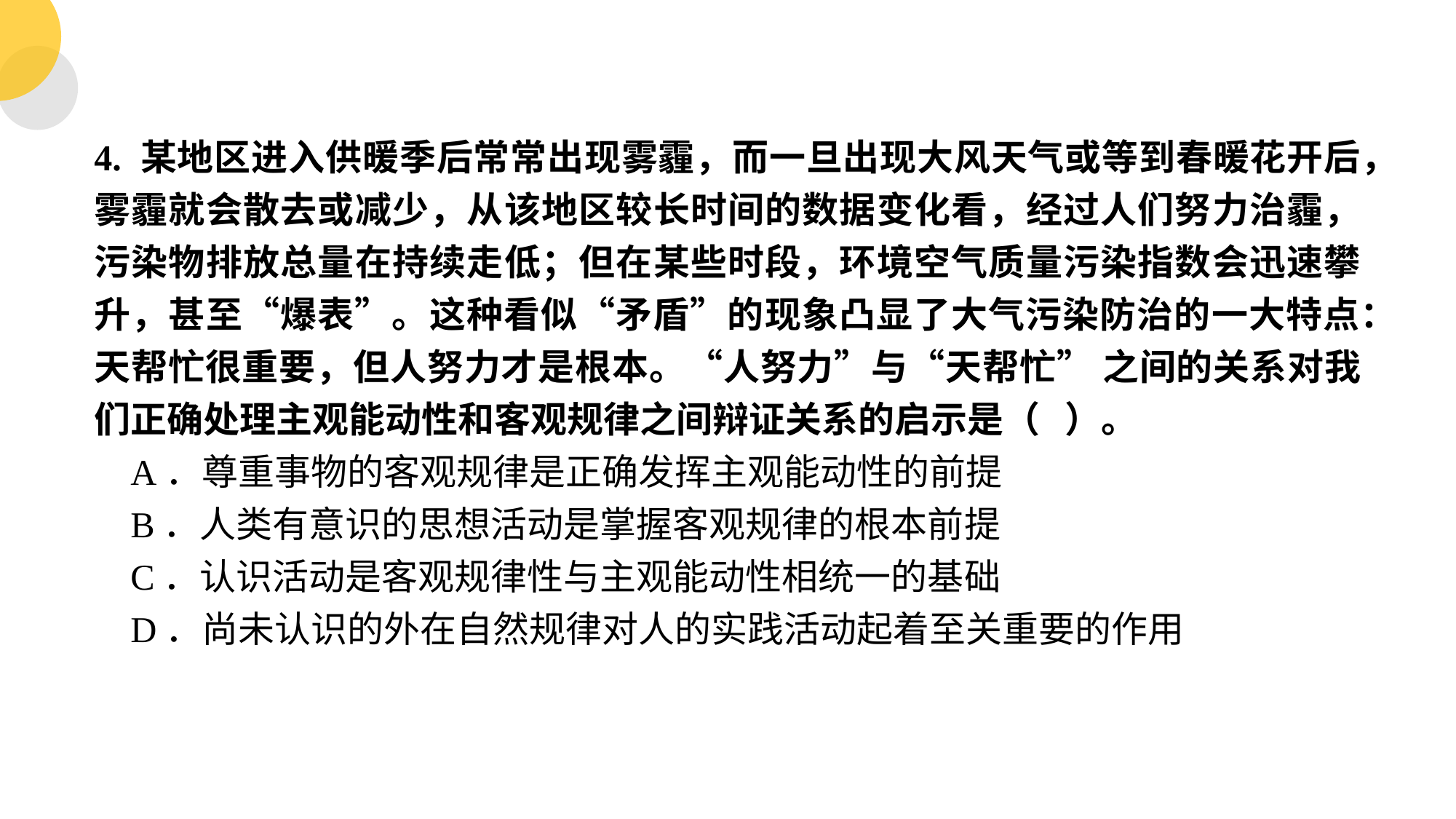

4. 某地区进入供暖季后常常出现雾霾，而一旦出现大风天气或等到春暖花开后，雾霾就会散去或减少，从该地区较长时间的数据变化看，经过人们努力治霾，污染物排放总量在持续走低；但在某些时段，环境空气质量污染指数会迅速攀升，甚至“爆表”。这种看似“矛盾”的现象凸显了大气污染防治的一大特点：天帮忙很重要，但人努力才是根本。“人努力”与“天帮忙” 之间的关系对我们正确处理主观能动性和客观规律之间辩证关系的启示是（   ）。
    A．尊重事物的客观规律是正确发挥主观能动性的前提
    B．人类有意识的思想活动是掌握客观规律的根本前提
    C．认识活动是客观规律性与主观能动性相统一的基础
    D．尚未认识的外在自然规律对人的实践活动起着至关重要的作用